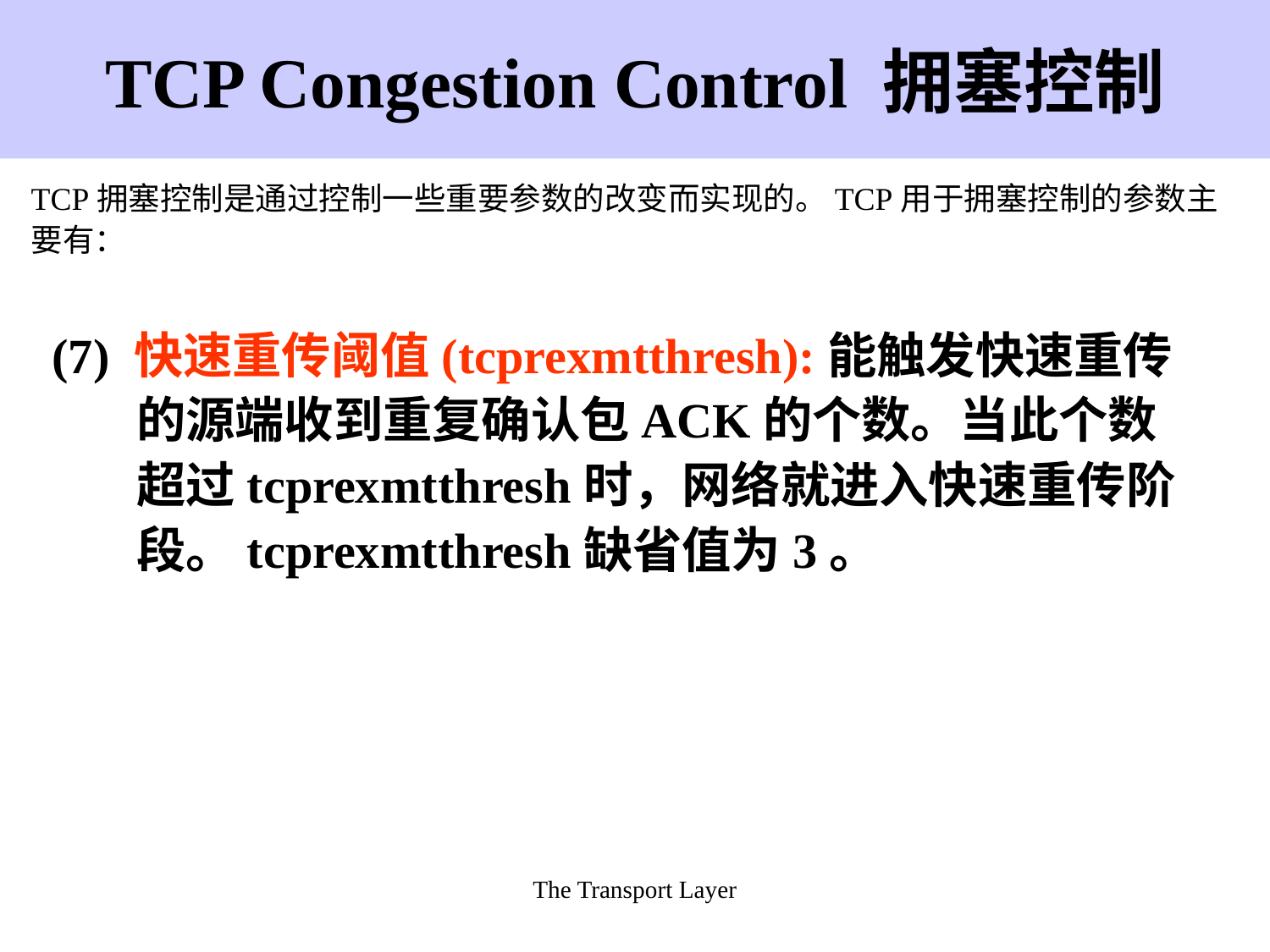

The Transport Layer
32
# TCP Congestion Control 拥塞控制
TCP拥塞控制是通过控制一些重要参数的改变而实现的。TCP用于拥塞控制的参数主要有：
(7) 快速重传阈值(tcprexmtthresh):能触发快速重传的源端收到重复确认包ACK的个数。当此个数超过tcprexmtthresh时，网络就进入快速重传阶段。tcprexmtthresh缺省值为3。